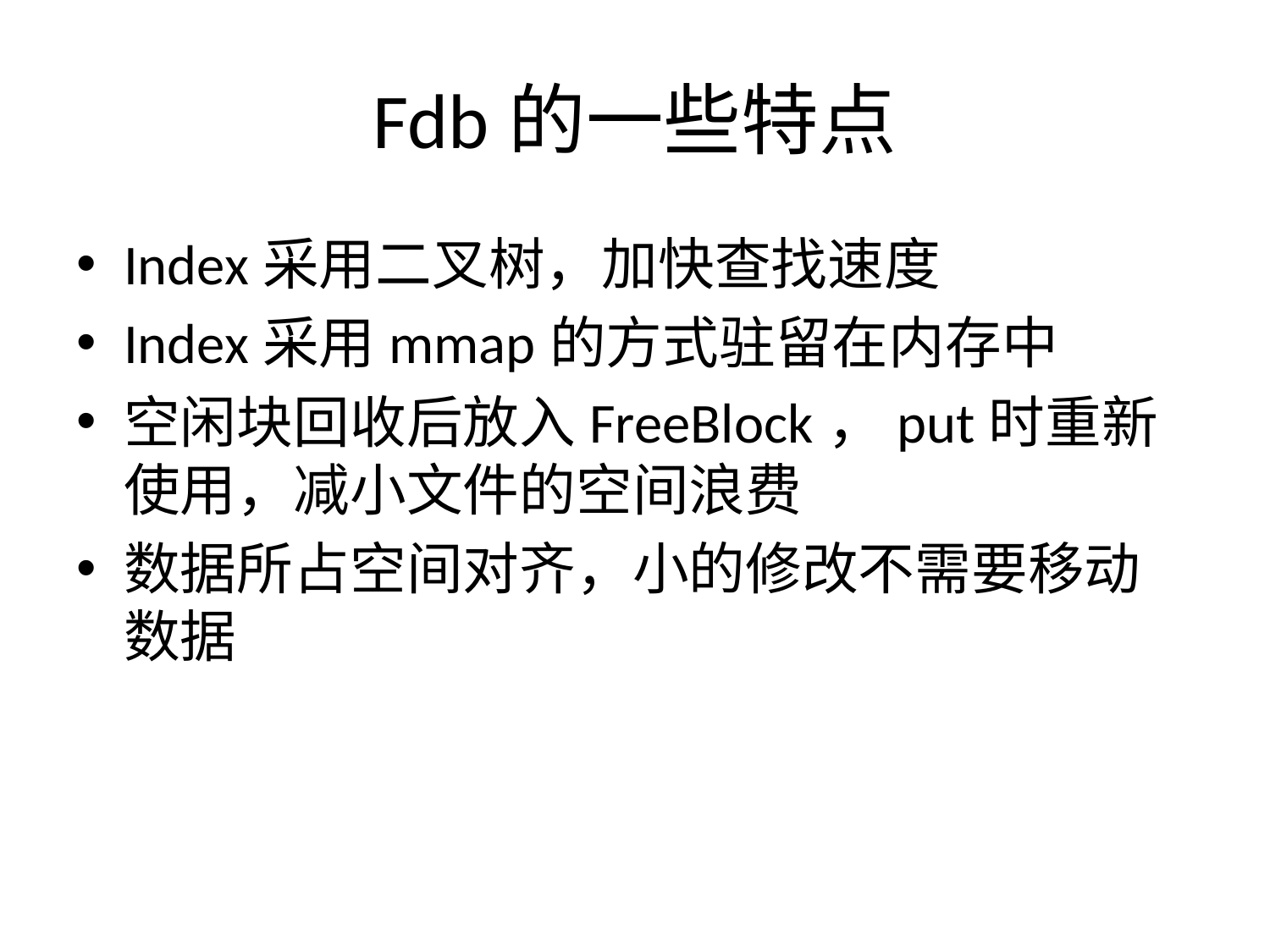

# Fdb的一些特点
Index采用二叉树，加快查找速度
Index采用mmap的方式驻留在内存中
空闲块回收后放入FreeBlock，put时重新使用，减小文件的空间浪费
数据所占空间对齐，小的修改不需要移动数据